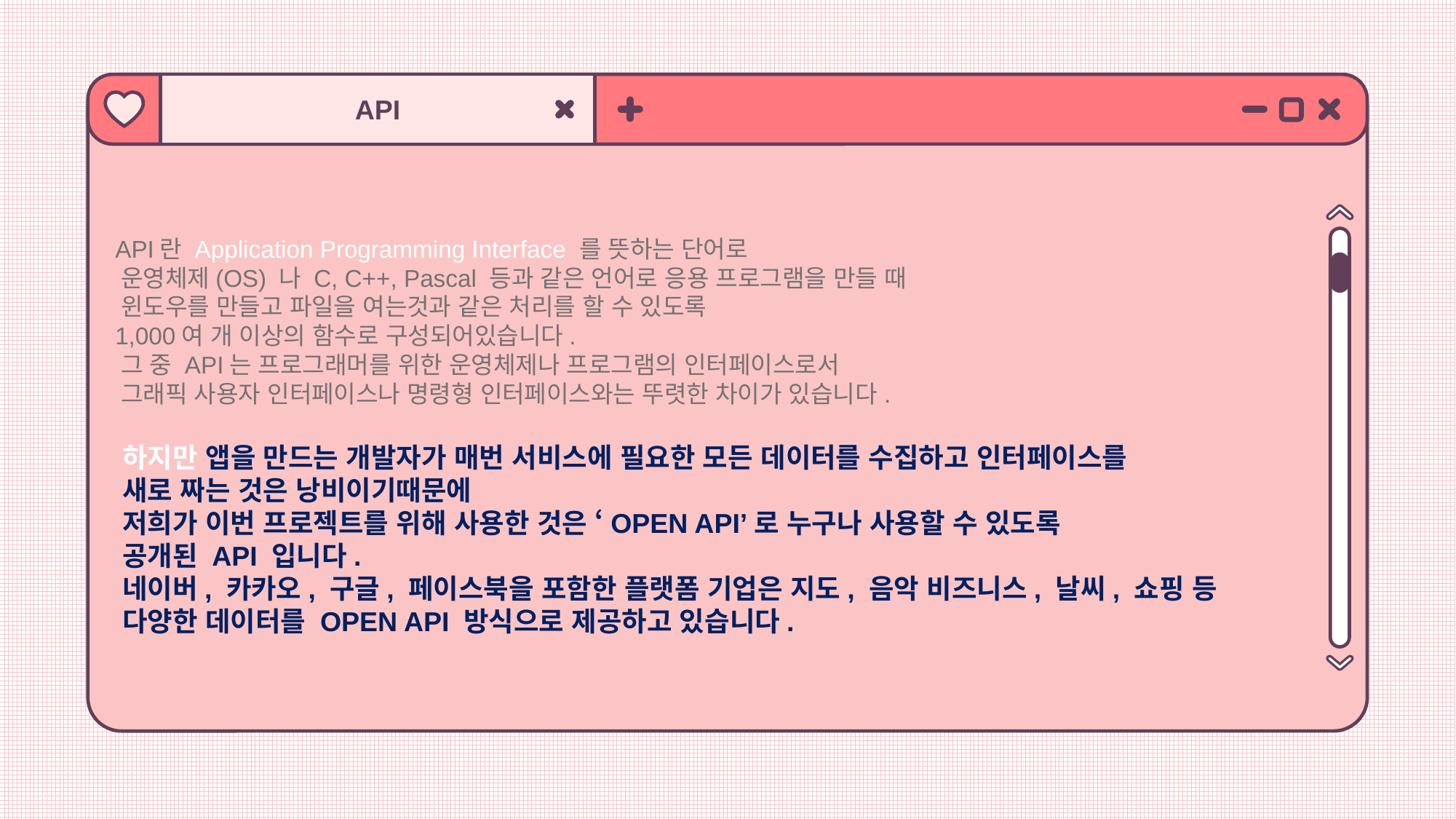

API란 Application Programming Interface 를 뜻하는 단어로
 운영체제(OS) 나 C, C++, Pascal 등과 같은 언어로 응용 프로그램을 만들 때
 윈도우를 만들고 파일을 여는것과 같은 처리를 할 수 있도록
 1,000여 개 이상의 함수로 구성되어있습니다.
 그 중 API는 프로그래머를 위한 운영체제나 프로그램의 인터페이스로서
 그래픽 사용자 인터페이스나 명령형 인터페이스와는 뚜렷한 차이가 있습니다.

 하지만 앱을 만드는 개발자가 매번 서비스에 필요한 모든 데이터를 수집하고 인터페이스를
 새로 짜는 것은 낭비이기때문에
 저희가 이번 프로젝트를 위해 사용한 것은 ‘OPEN API’로 누구나 사용할 수 있도록
 공개된 API 입니다.
 네이버, 카카오, 구글, 페이스북을 포함한 플랫폼 기업은 지도, 음악 비즈니스, 날씨, 쇼핑 등
 다양한 데이터를 OPEN API 방식으로 제공하고 있습니다.

API